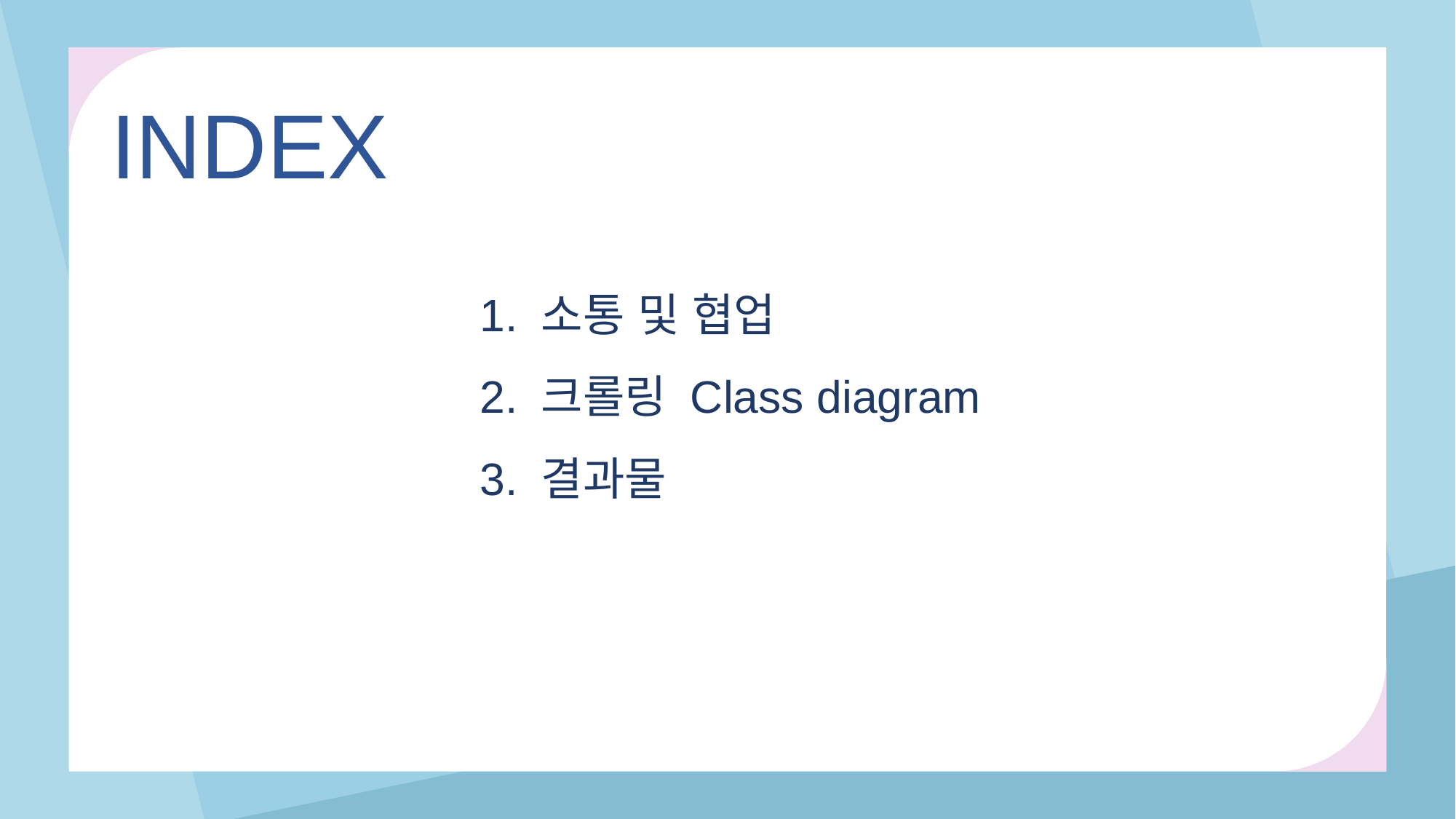

INDEX
소통 및 협업
크롤링 Class diagram
결과물